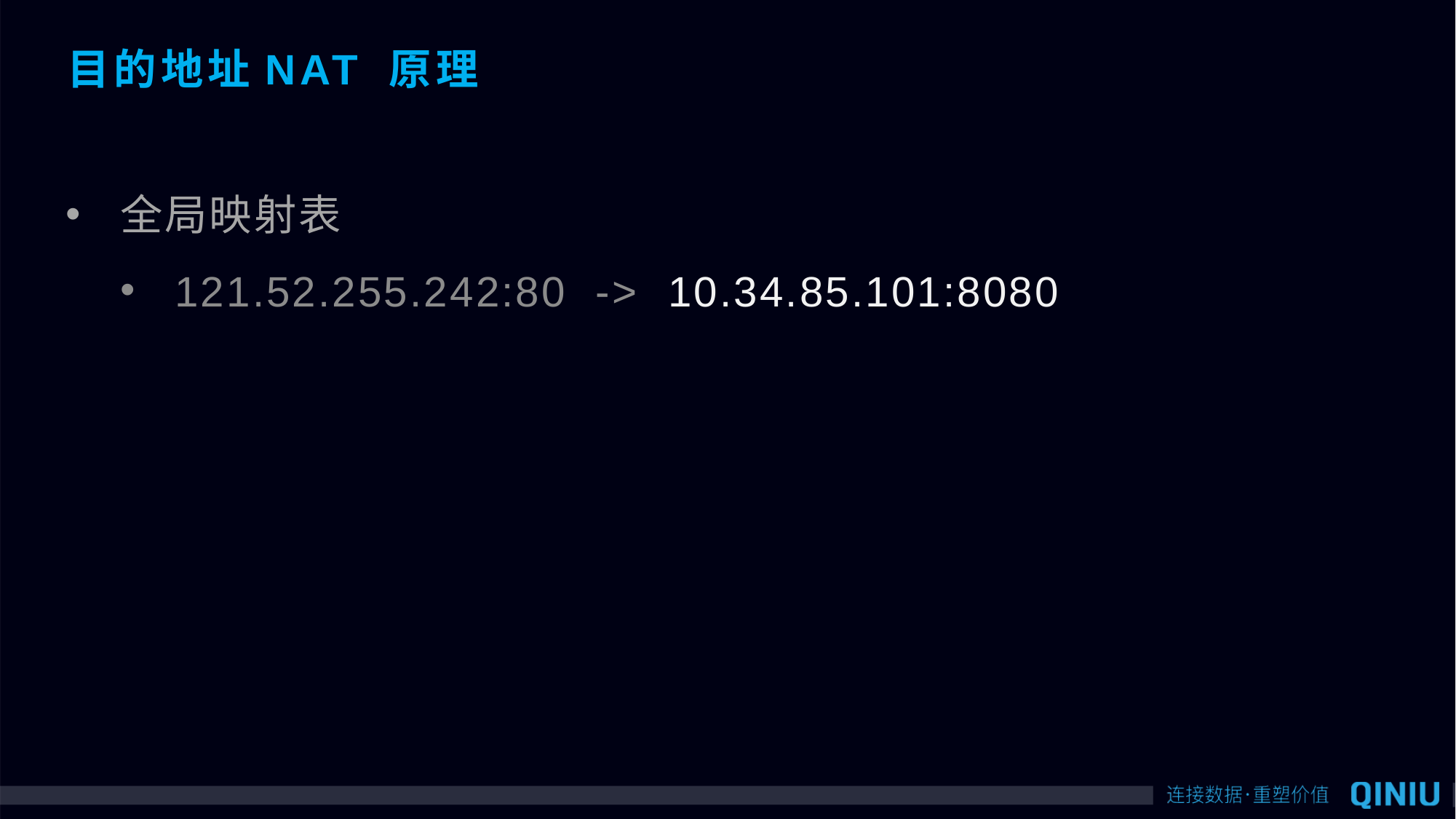

# 目的地址NAT 原理
全局映射表
121.52.255.242:80  ->  10.34.85.101:8080